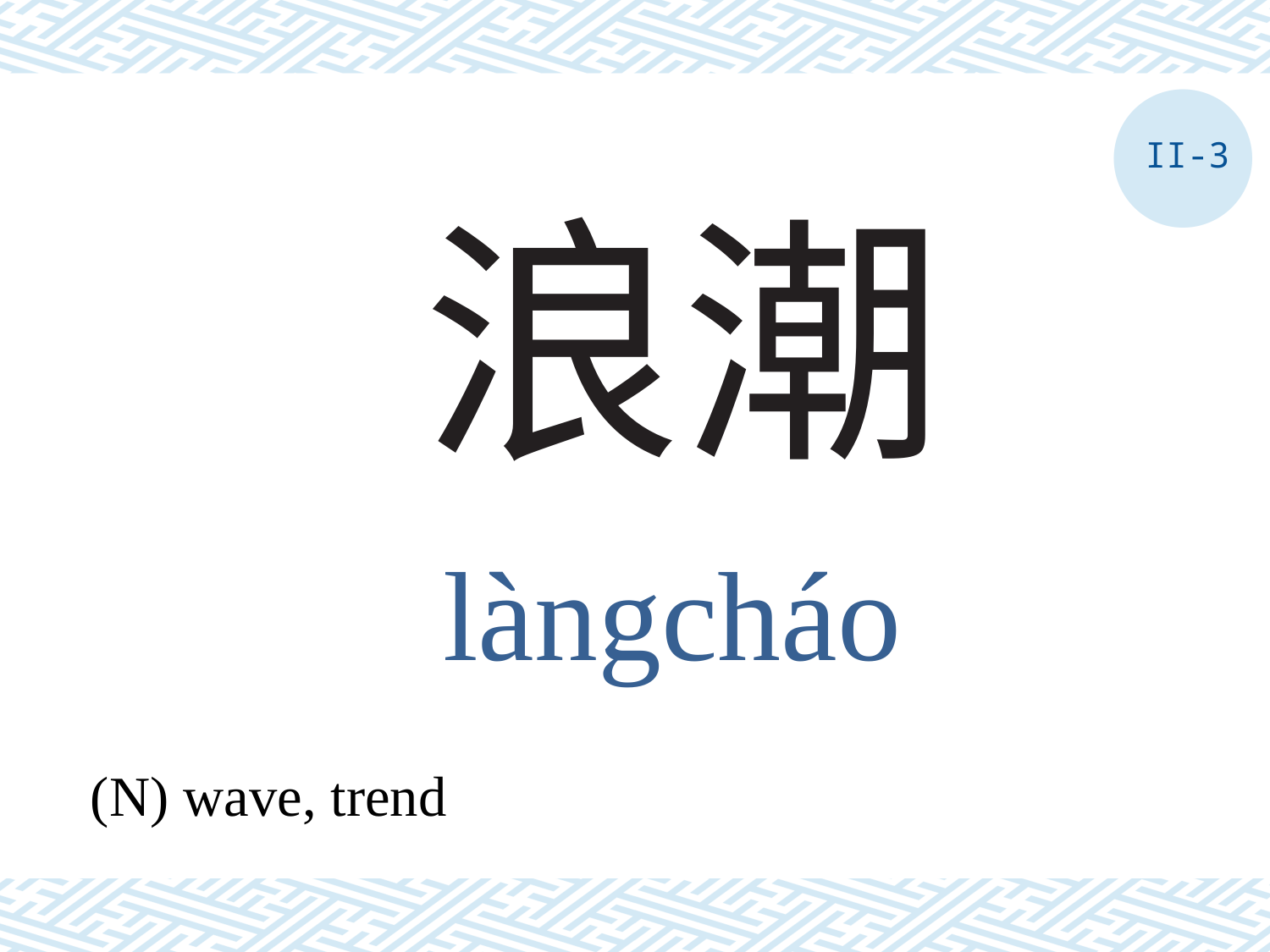

II-3

# 浪潮
làngcháo
(N) wave, trend